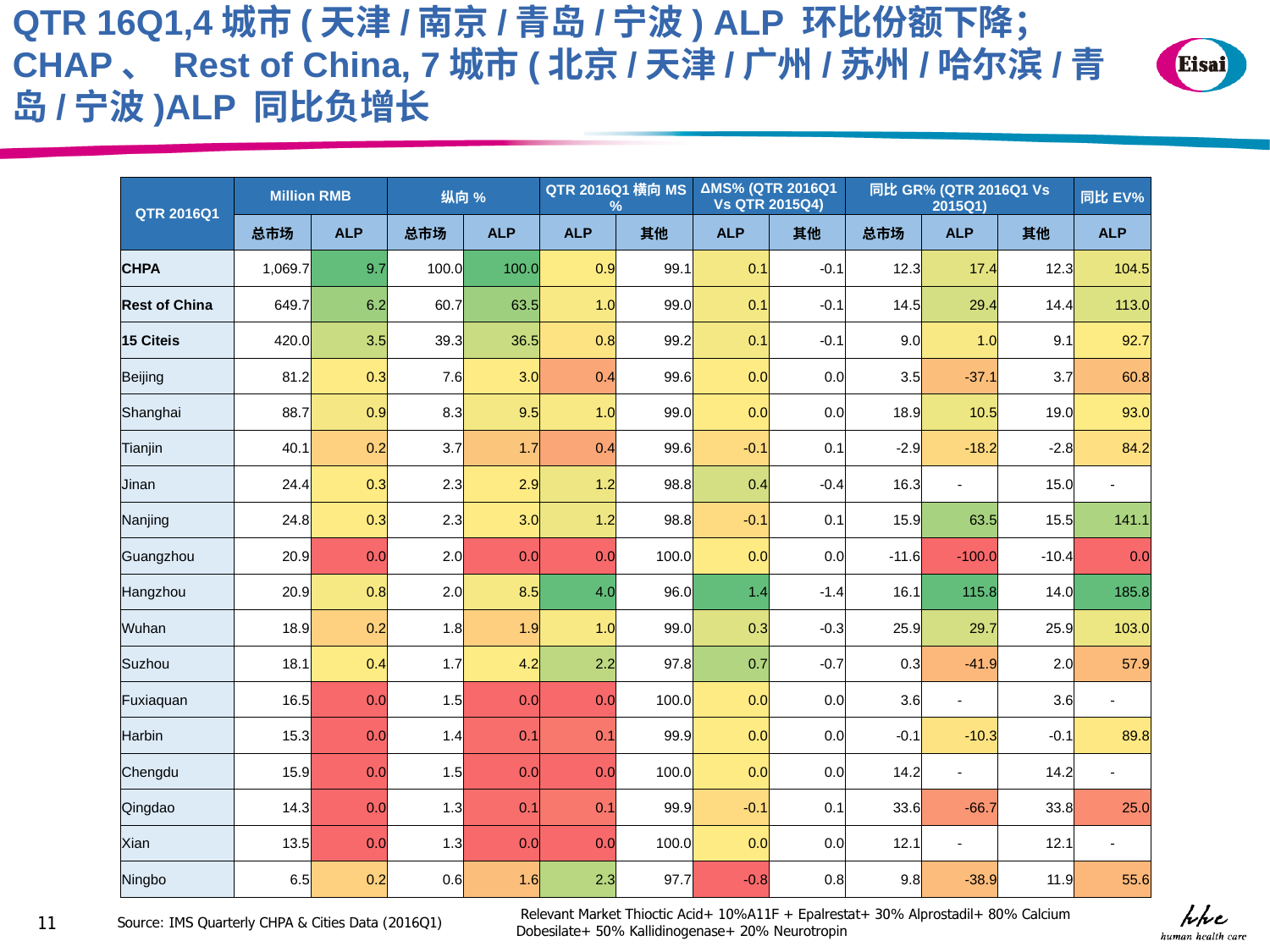

QTR 16Q1,4城市(天津/南京/青岛/宁波) ALP 环比份额下降；CHAP、 Rest of China, 7城市(北京/天津/广州/苏州/哈尔滨/青岛/宁波)ALP 同比负增长
| QTR 2016Q1 | Million RMB |  | 纵向% |  | QTR 2016Q1横向MS% |  | ΔMS% (QTR 2016Q1 Vs QTR 2015Q4) |  | 同比GR% (QTR 2016Q1 Vs 2015Q1) |  |  | 同比EV% |
| --- | --- | --- | --- | --- | --- | --- | --- | --- | --- | --- | --- | --- |
|  | 总市场 | ALP | 总市场 | ALP | ALP | 其他 | ALP | 其他 | 总市场 | ALP | 其他 | ALP |
| CHPA | 1,069.7 | 9.7 | 100.0 | 100.0 | 0.9 | 99.1 | 0.1 | -0.1 | 12.3 | 17.4 | 12.3 | 104.5 |
| Rest of China | 649.7 | 6.2 | 60.7 | 63.5 | 1.0 | 99.0 | 0.1 | -0.1 | 14.5 | 29.4 | 14.4 | 113.0 |
| 15 Citeis | 420.0 | 3.5 | 39.3 | 36.5 | 0.8 | 99.2 | 0.1 | -0.1 | 9.0 | 1.0 | 9.1 | 92.7 |
| Beijing | 81.2 | 0.3 | 7.6 | 3.0 | 0.4 | 99.6 | 0.0 | 0.0 | 3.5 | -37.1 | 3.7 | 60.8 |
| Shanghai | 88.7 | 0.9 | 8.3 | 9.5 | 1.0 | 99.0 | 0.0 | 0.0 | 18.9 | 10.5 | 19.0 | 93.0 |
| Tianjin | 40.1 | 0.2 | 3.7 | 1.7 | 0.4 | 99.6 | -0.1 | 0.1 | -2.9 | -18.2 | -2.8 | 84.2 |
| Jinan | 24.4 | 0.3 | 2.3 | 2.9 | 1.2 | 98.8 | 0.4 | -0.4 | 16.3 | - | 15.0 | - |
| Nanjing | 24.8 | 0.3 | 2.3 | 3.0 | 1.2 | 98.8 | -0.1 | 0.1 | 15.9 | 63.5 | 15.5 | 141.1 |
| Guangzhou | 20.9 | 0.0 | 2.0 | 0.0 | 0.0 | 100.0 | 0.0 | 0.0 | -11.6 | -100.0 | -10.4 | 0.0 |
| Hangzhou | 20.9 | 0.8 | 2.0 | 8.5 | 4.0 | 96.0 | 1.4 | -1.4 | 16.1 | 115.8 | 14.0 | 185.8 |
| Wuhan | 18.9 | 0.2 | 1.8 | 1.9 | 1.0 | 99.0 | 0.3 | -0.3 | 25.9 | 29.7 | 25.9 | 103.0 |
| Suzhou | 18.1 | 0.4 | 1.7 | 4.2 | 2.2 | 97.8 | 0.7 | -0.7 | 0.3 | -41.9 | 2.0 | 57.9 |
| Fuxiaquan | 16.5 | 0.0 | 1.5 | 0.0 | 0.0 | 100.0 | 0.0 | 0.0 | 3.6 | - | 3.6 | - |
| Harbin | 15.3 | 0.0 | 1.4 | 0.1 | 0.1 | 99.9 | 0.0 | 0.0 | -0.1 | -10.3 | -0.1 | 89.8 |
| Chengdu | 15.9 | 0.0 | 1.5 | 0.0 | 0.0 | 100.0 | 0.0 | 0.0 | 14.2 | - | 14.2 | - |
| Qingdao | 14.3 | 0.0 | 1.3 | 0.1 | 0.1 | 99.9 | -0.1 | 0.1 | 33.6 | -66.7 | 33.8 | 25.0 |
| Xian | 13.5 | 0.0 | 1.3 | 0.0 | 0.0 | 100.0 | 0.0 | 0.0 | 12.1 | - | 12.1 | - |
| Ningbo | 6.5 | 0.2 | 0.6 | 1.6 | 2.3 | 97.7 | -0.8 | 0.8 | 9.8 | -38.9 | 11.9 | 55.6 |
Source: IMS Quarterly CHPA & Cities Data (2016Q1)
 Relevant Market Thioctic Acid+ 10%A11F + Epalrestat+ 30% Alprostadil+ 80% Calcium Dobesilate+ 50% Kallidinogenase+ 20% Neurotropin
11